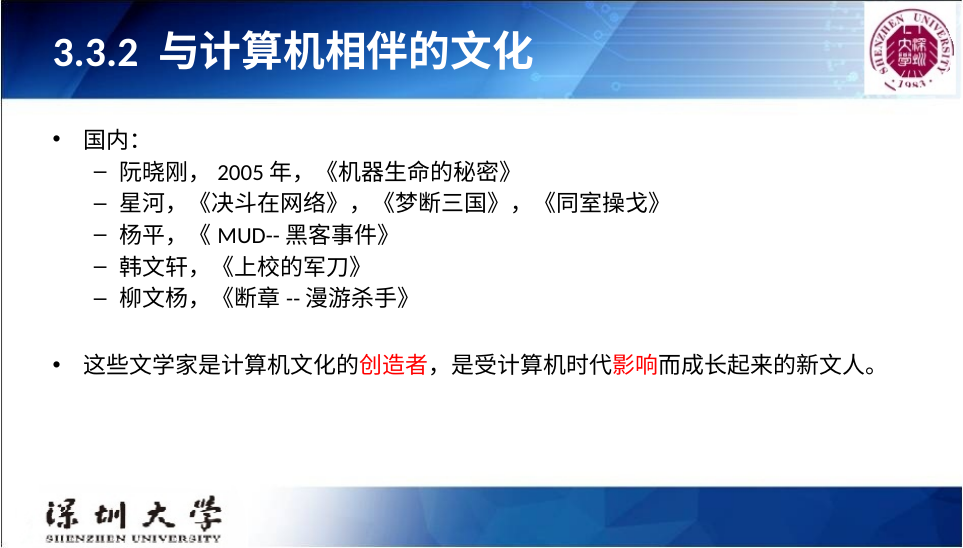

# 3.3.2 与计算机相伴的文化
国内：
阮晓刚，2005年，《机器生命的秘密》
星河，《决斗在网络》，《梦断三国》，《同室操戈》
杨平，《MUD--黑客事件》
韩文轩，《上校的军刀》
柳文杨，《断章--漫游杀手》

这些文学家是计算机文化的创造者，是受计算机时代影响而成长起来的新文人。
120